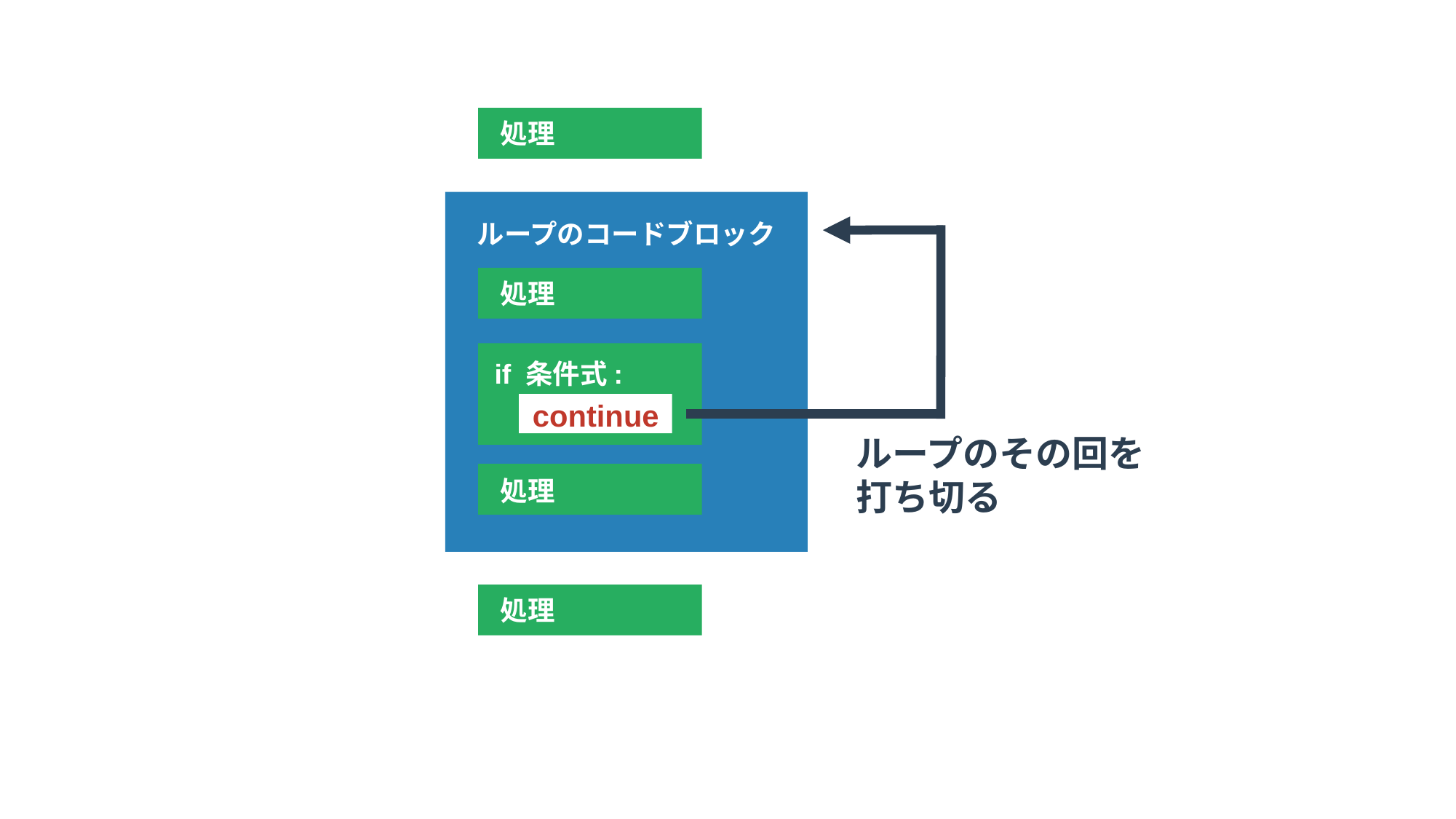

処理

ループのコードブロック

処理

if 条件式:
continue

ループのその回を
打ち切る

処理

処理